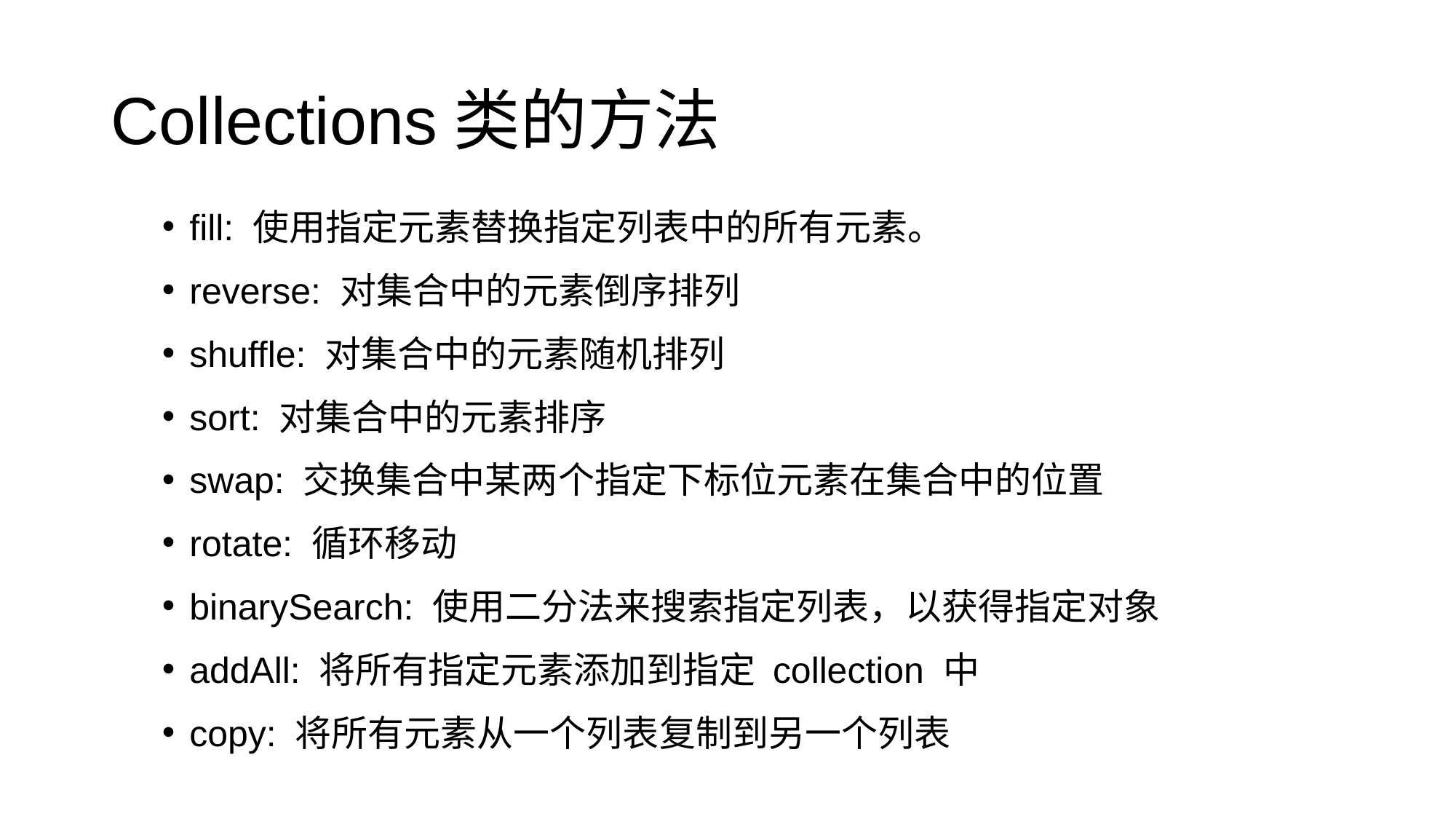

# Collections类的方法
fill: 使用指定元素替换指定列表中的所有元素。
reverse: 对集合中的元素倒序排列
shuffle: 对集合中的元素随机排列
sort: 对集合中的元素排序
swap: 交换集合中某两个指定下标位元素在集合中的位置
rotate: 循环移动
binarySearch: 使用二分法来搜索指定列表，以获得指定对象
addAll: 将所有指定元素添加到指定 collection 中
copy: 将所有元素从一个列表复制到另一个列表